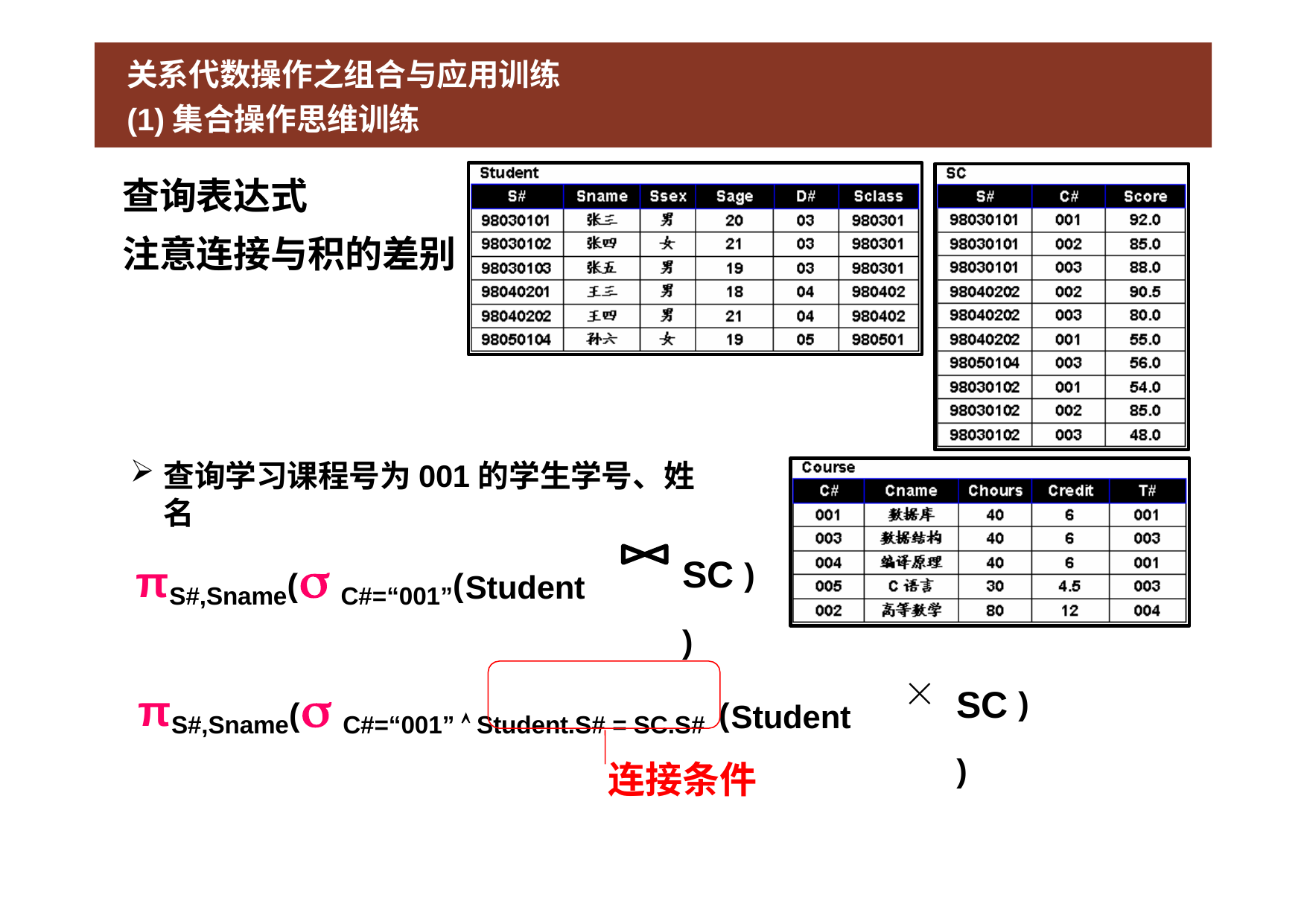

关系代数操作之组合与应用训练
(1)集合操作思维训练
查询表达式
注意连接与积的差别

查询学习课程号为001的学生学号、姓名

πS#,Sname(σ C#=“001”(Student
SC ))

πS#,Sname(σ C#=“001” ∧ Student.S# = SC.S#  (Student
SC ) )

连接条件